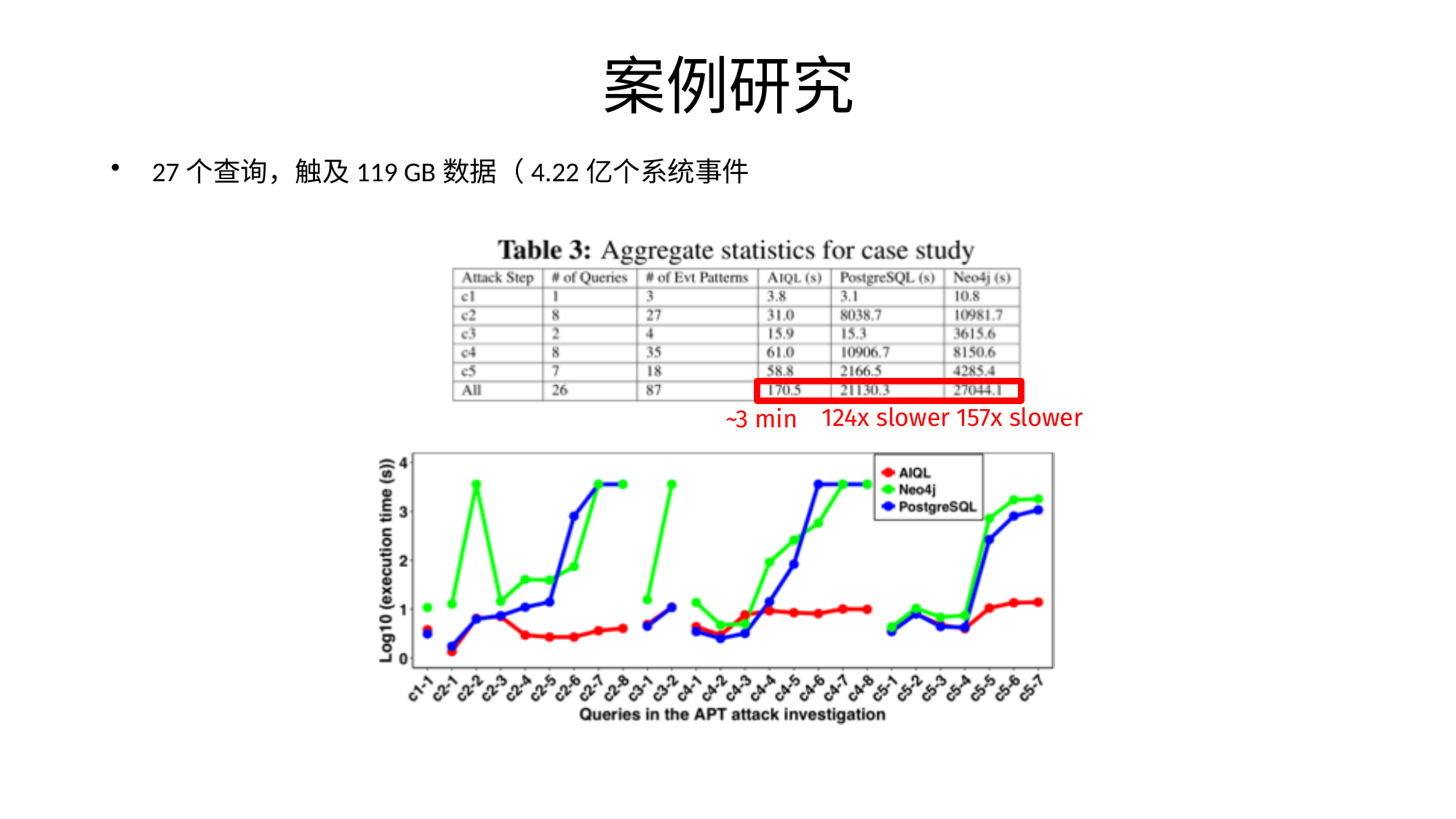

# 案例研究
27个查询，触及119 GB数据（4.22亿个系统事件

124x slower 157x slower
~3 min